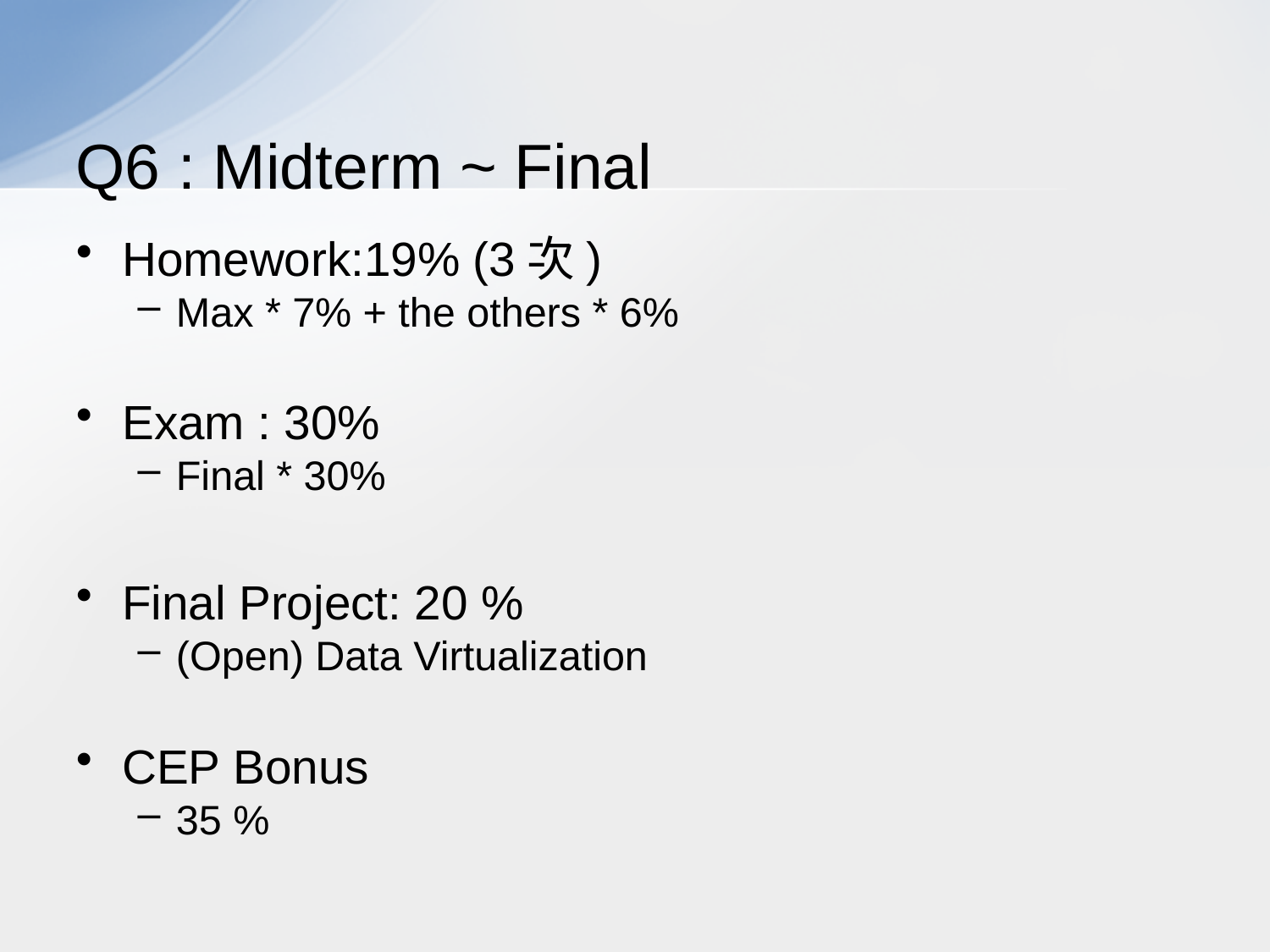

# Q6 : Midterm ~ Final
Homework:19% (3次)
Max * 7% + the others * 6%

Exam : 30%
Final * 30%

Final Project: 20 %
(Open) Data Virtualization

CEP Bonus
35 %